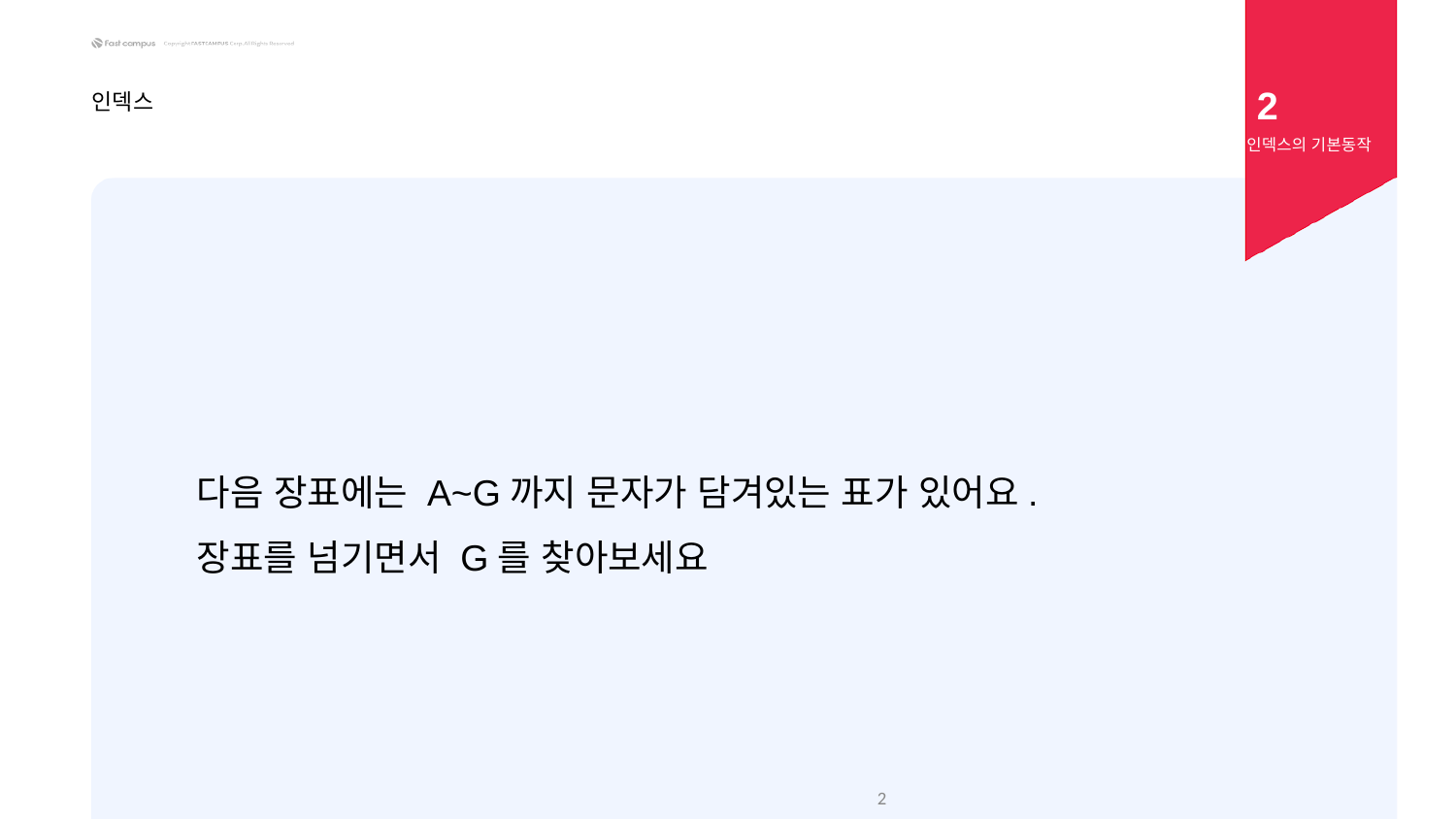

2
인덱스
인덱스의 기본동작
다음 장표에는 A~G까지 문자가 담겨있는 표가 있어요.
장표를 넘기면서 G를 찾아보세요
2